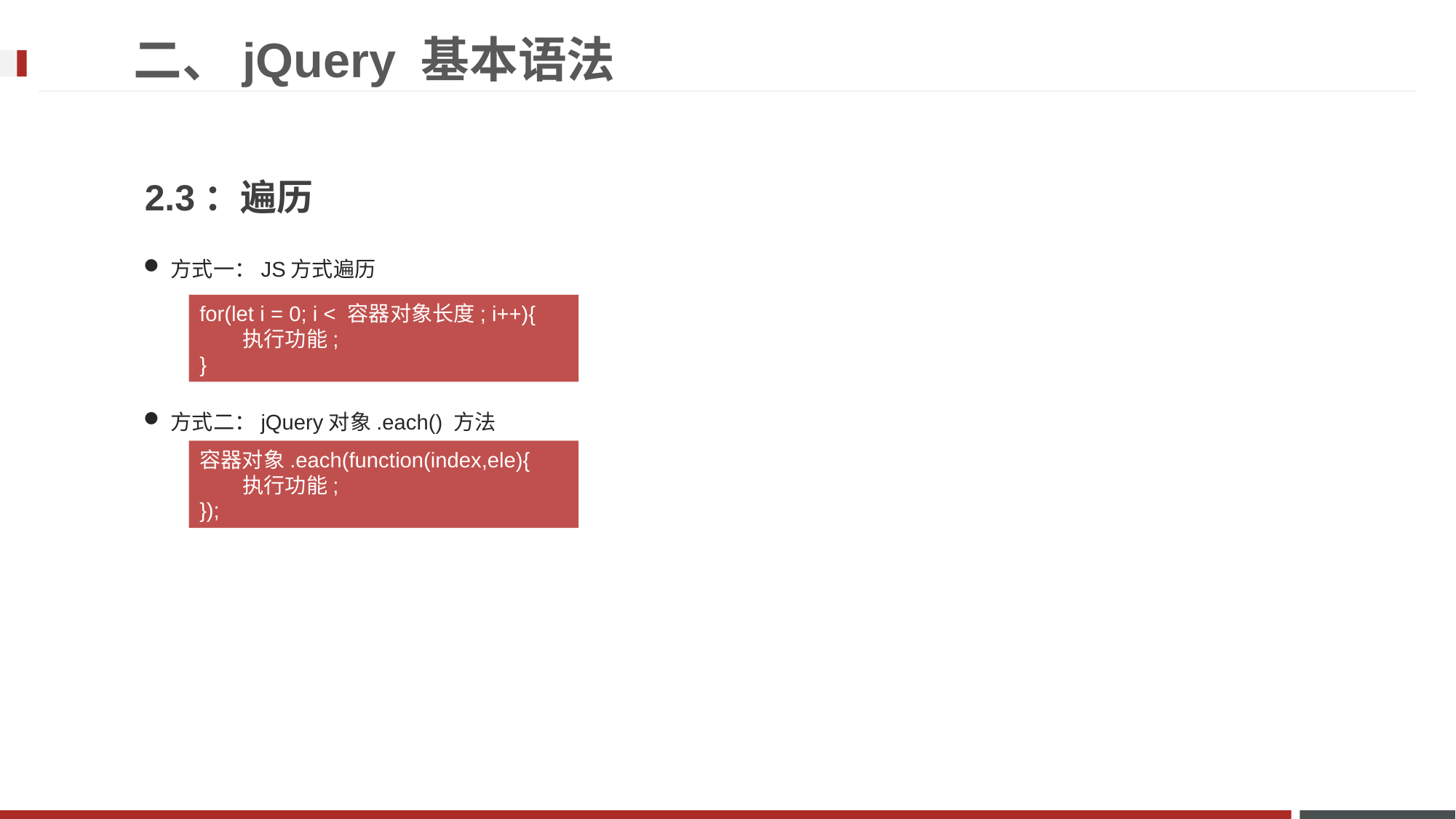

二、jQuery 基本语法
2.3：遍历
方式一：JS方式遍历

方式二：jQuery对象.each() 方法
for(let i = 0; i < 容器对象长度; i++){
        执行功能;
}
容器对象.each(function(index,ele){
        执行功能;
});